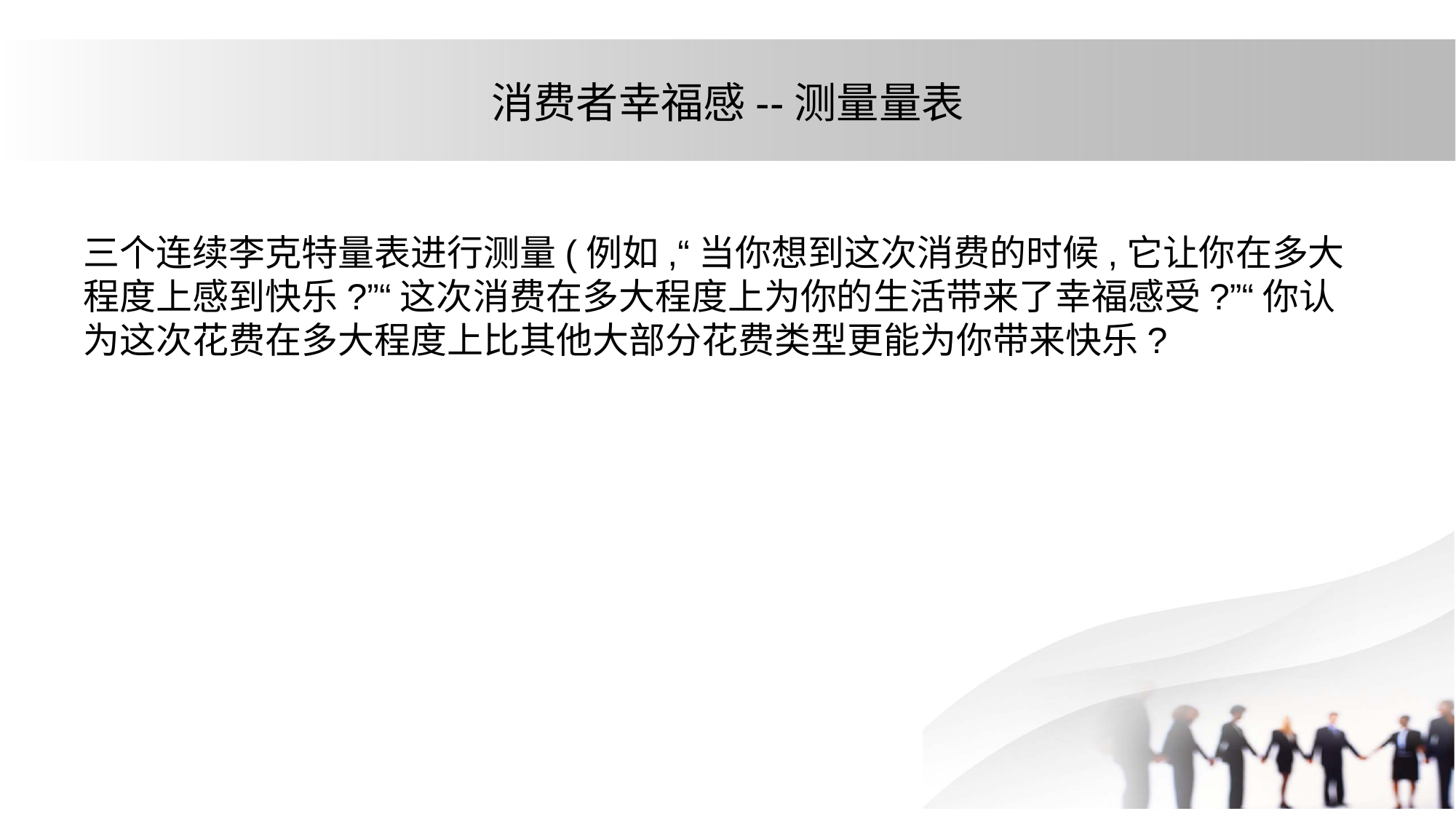

# 消费者幸福感--测量量表

三个连续李克特量表进行测量(例如,“当你想到这次消费的时候,它让你在多大程度上感到快乐?”“这次消费在多大程度上为你的生活带来了幸福感受?”“你认为这次花费在多大程度上比其他大部分花费类型更能为你带来快乐?